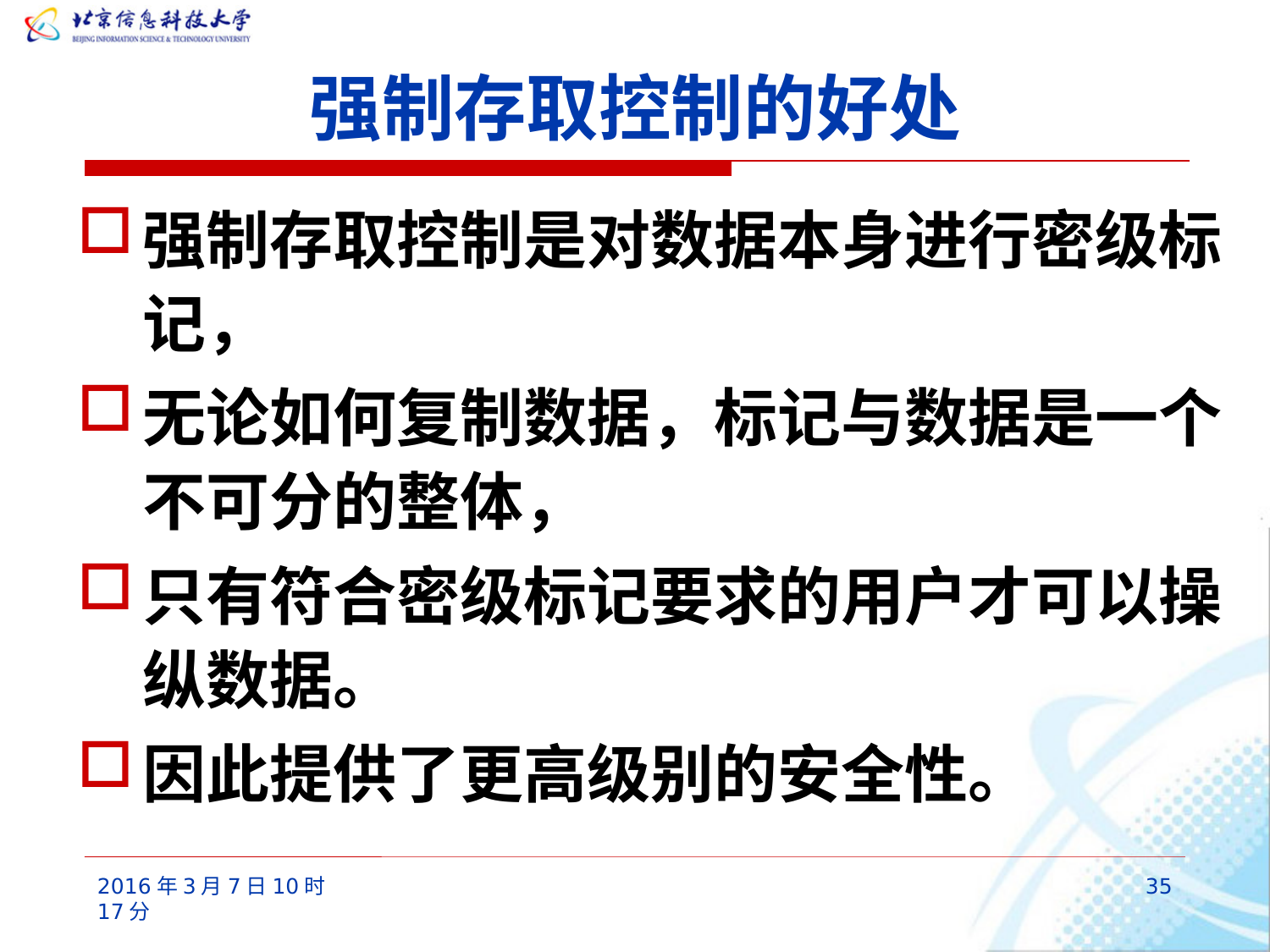

# 强制存取控制的好处
强制存取控制是对数据本身进行密级标记，
无论如何复制数据，标记与数据是一个不可分的整体，
只有符合密级标记要求的用户才可以操纵数据。
因此提供了更高级别的安全性。
2016年3月7日10时17分
35